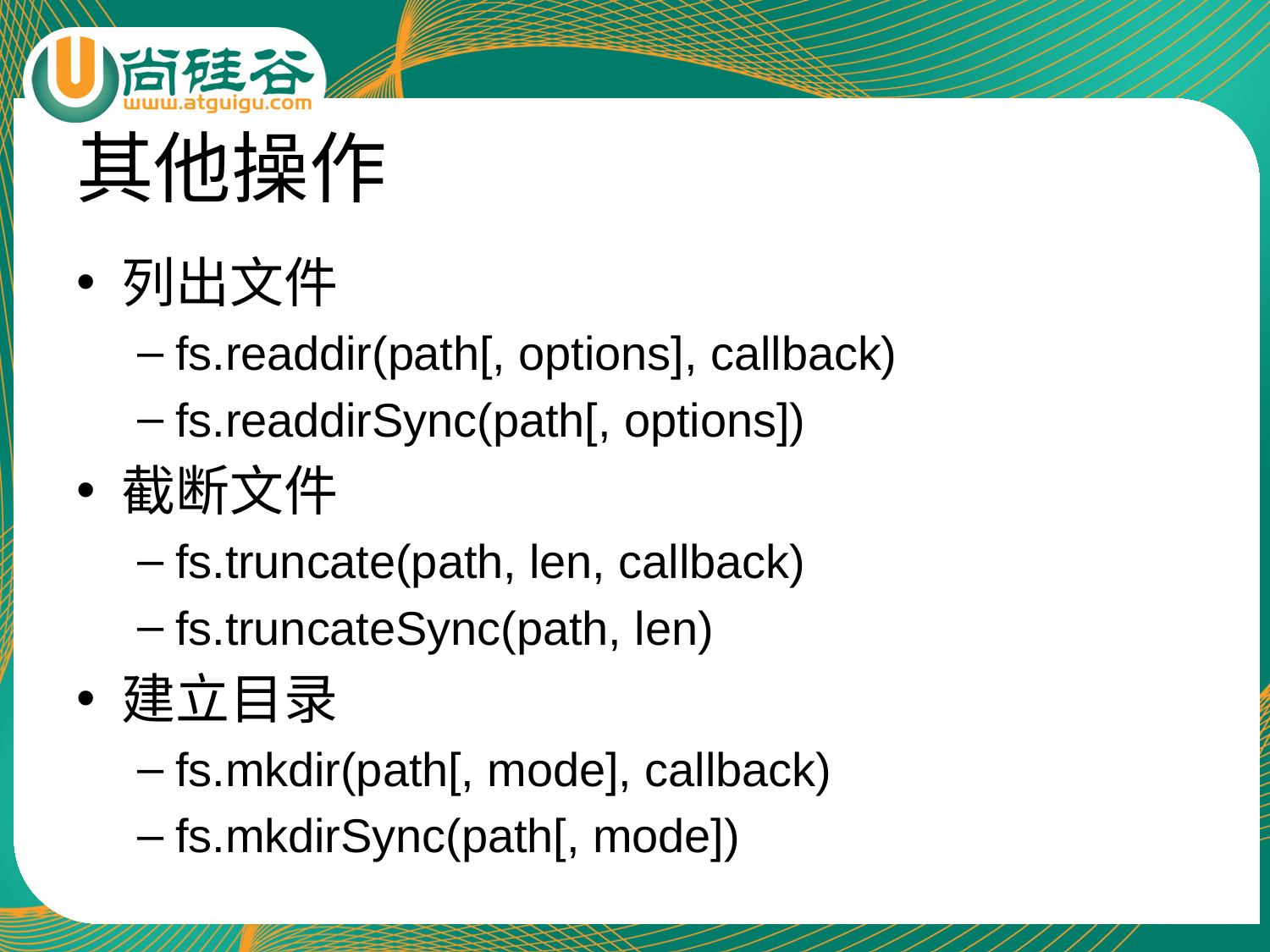

# 其他操作
列出文件
fs.readdir(path[, options], callback)
fs.readdirSync(path[, options])
截断文件
fs.truncate(path, len, callback)
fs.truncateSync(path, len)
建立目录
fs.mkdir(path[, mode], callback)
fs.mkdirSync(path[, mode])